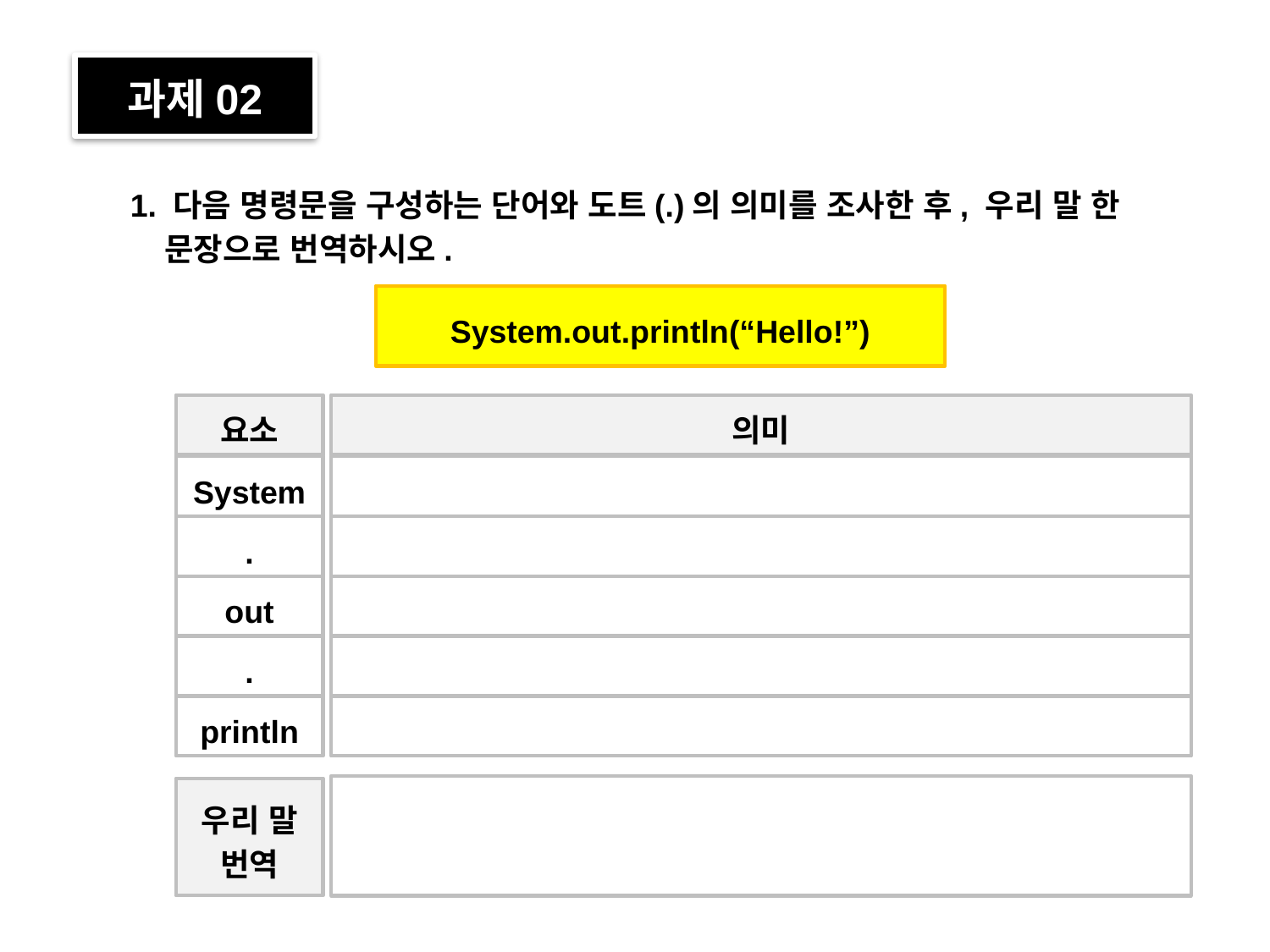

과제02
1. 다음 명령문을 구성하는 단어와 도트(.)의 의미를 조사한 후, 우리 말 한 문장으로 번역하시오.
System.out.println(“Hello!”)
요소
의미
System

.

out

.

println

우리 말
번역